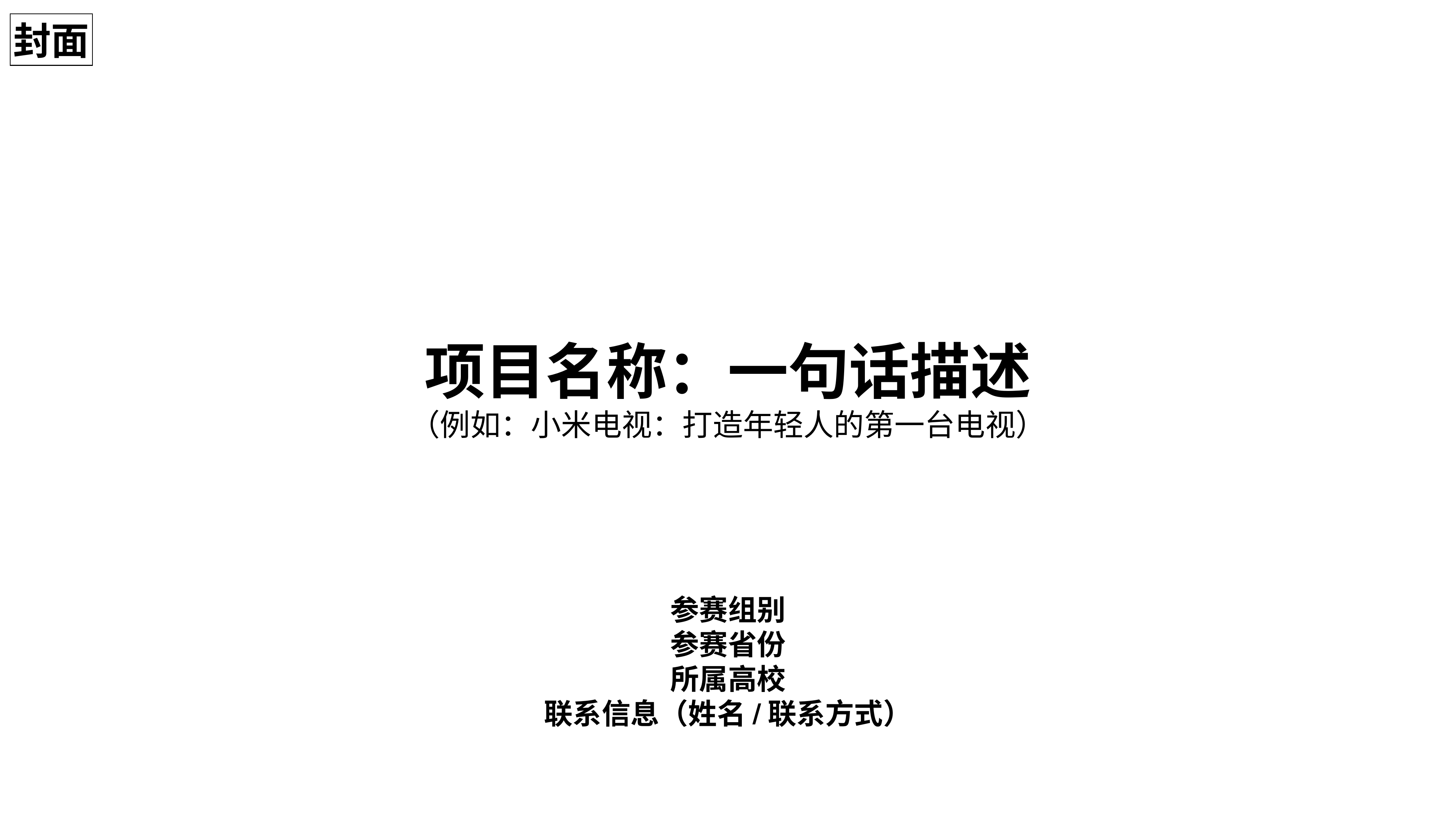

封面
项目名称：一句话描述
（例如：小米电视：打造年轻人的第一台电视）
参赛组别
参赛省份
所属高校
联系信息（姓名/联系方式）